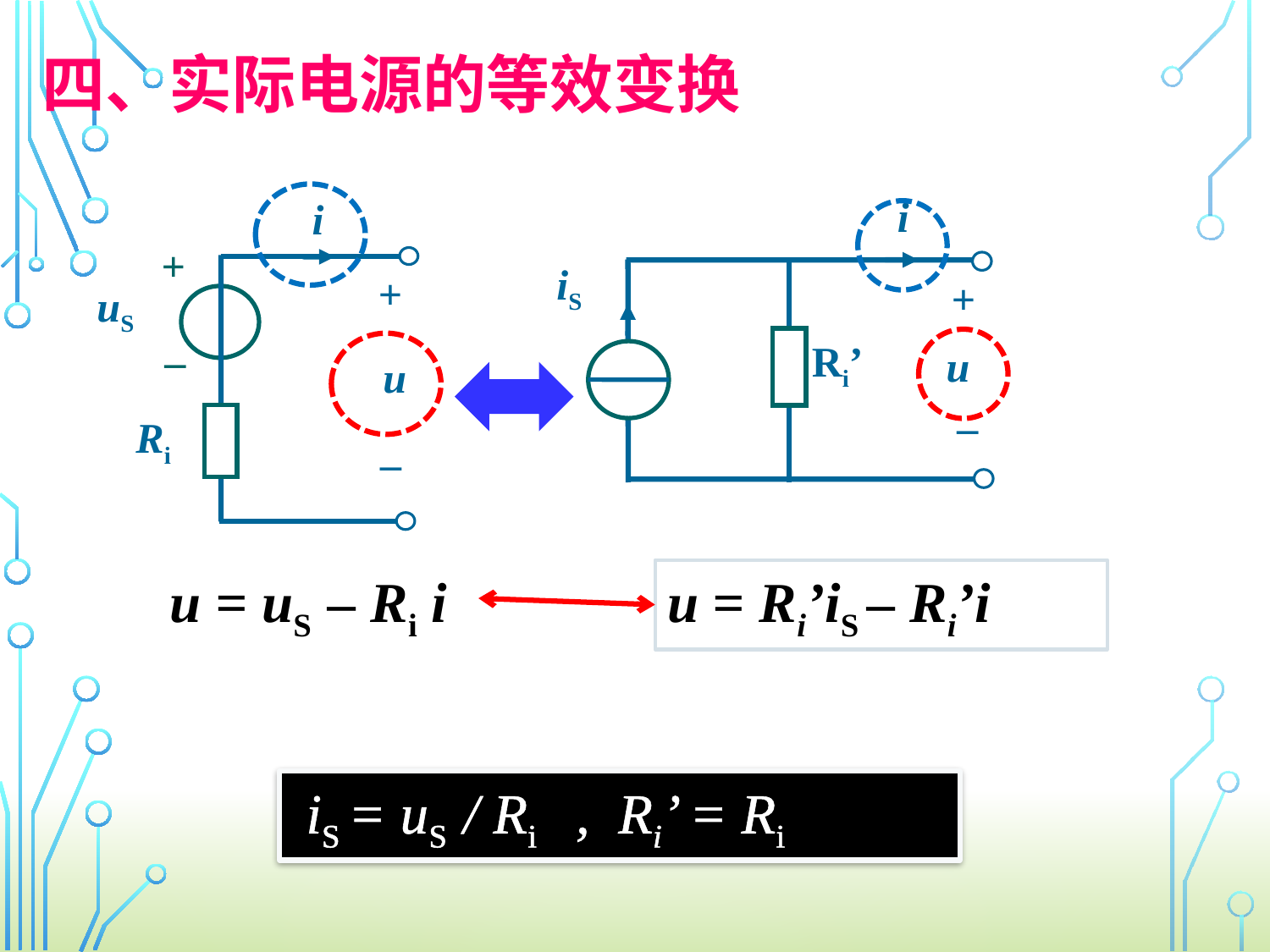

四、实际电源的等效变换

i
iS

+

Ri’
u

_

i
+

+
uS

_
u
Ri

_

u = uS  – Ri i
u = Ri’iS – Ri’i
 iS = uS  / Ri    ,  Ri’ = Ri